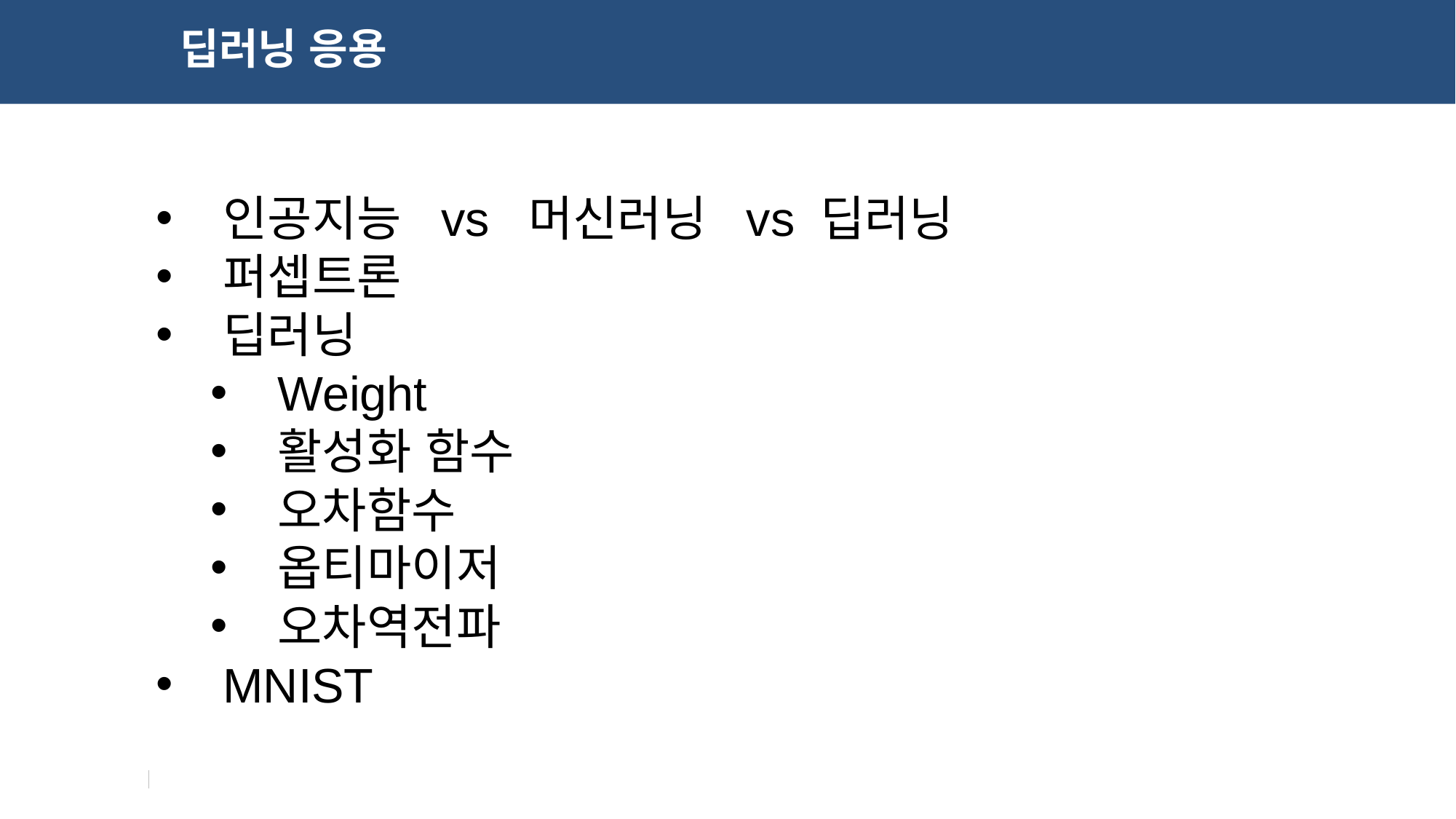

딥러닝 응용
인공지능  vs  머신러닝  vs 딥러닝
퍼셉트론
딥러닝
Weight
활성화 함수
오차함수
옵티마이저
오차역전파
MNIST